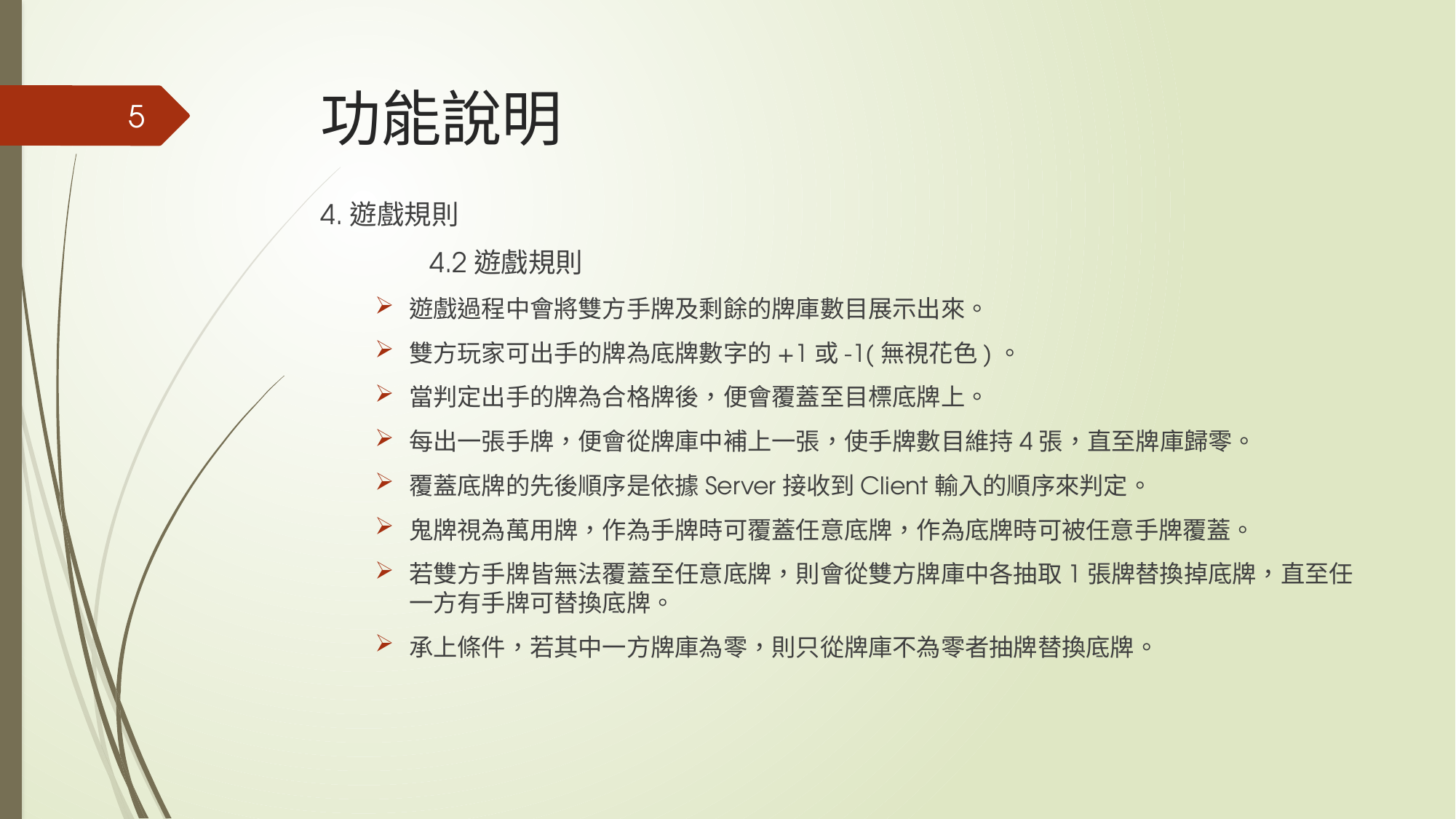

# 功能說明
5
4.遊戲規則
	4.2遊戲規則
遊戲過程中會將雙方手牌及剩餘的牌庫數目展示出來。
雙方玩家可出手的牌為底牌數字的+1或-1(無視花色)。
當判定出手的牌為合格牌後，便會覆蓋至目標底牌上。
每出一張手牌，便會從牌庫中補上一張，使手牌數目維持4張，直至牌庫歸零。
覆蓋底牌的先後順序是依據Server接收到Client輸入的順序來判定。
鬼牌視為萬用牌，作為手牌時可覆蓋任意底牌，作為底牌時可被任意手牌覆蓋。
若雙方手牌皆無法覆蓋至任意底牌，則會從雙方牌庫中各抽取1張牌替換掉底牌，直至任一方有手牌可替換底牌。
承上條件，若其中一方牌庫為零，則只從牌庫不為零者抽牌替換底牌。